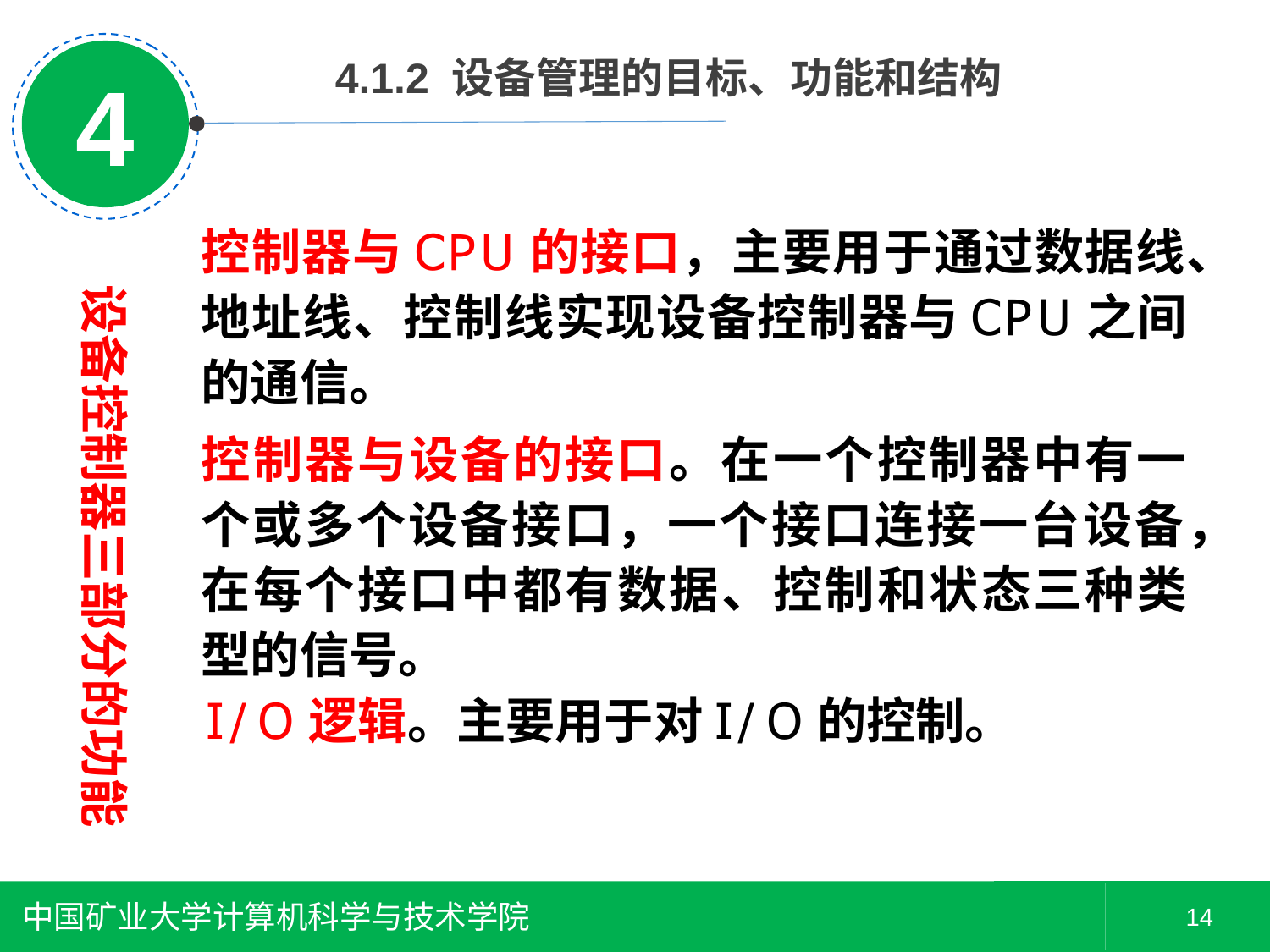

4
  4.1.2 设备管理的目标、功能和结构

控制器与CPU的接口，主要用于通过数据线、地址线、控制线实现设备控制器与CPU之间的通信。
设备控制器三部分的功能
控制器与设备的接口。在一个控制器中有一个或多个设备接口，一个接口连接一台设备，在每个接口中都有数据、控制和状态三种类型的信号。
I/O逻辑。主要用于对I/O的控制。